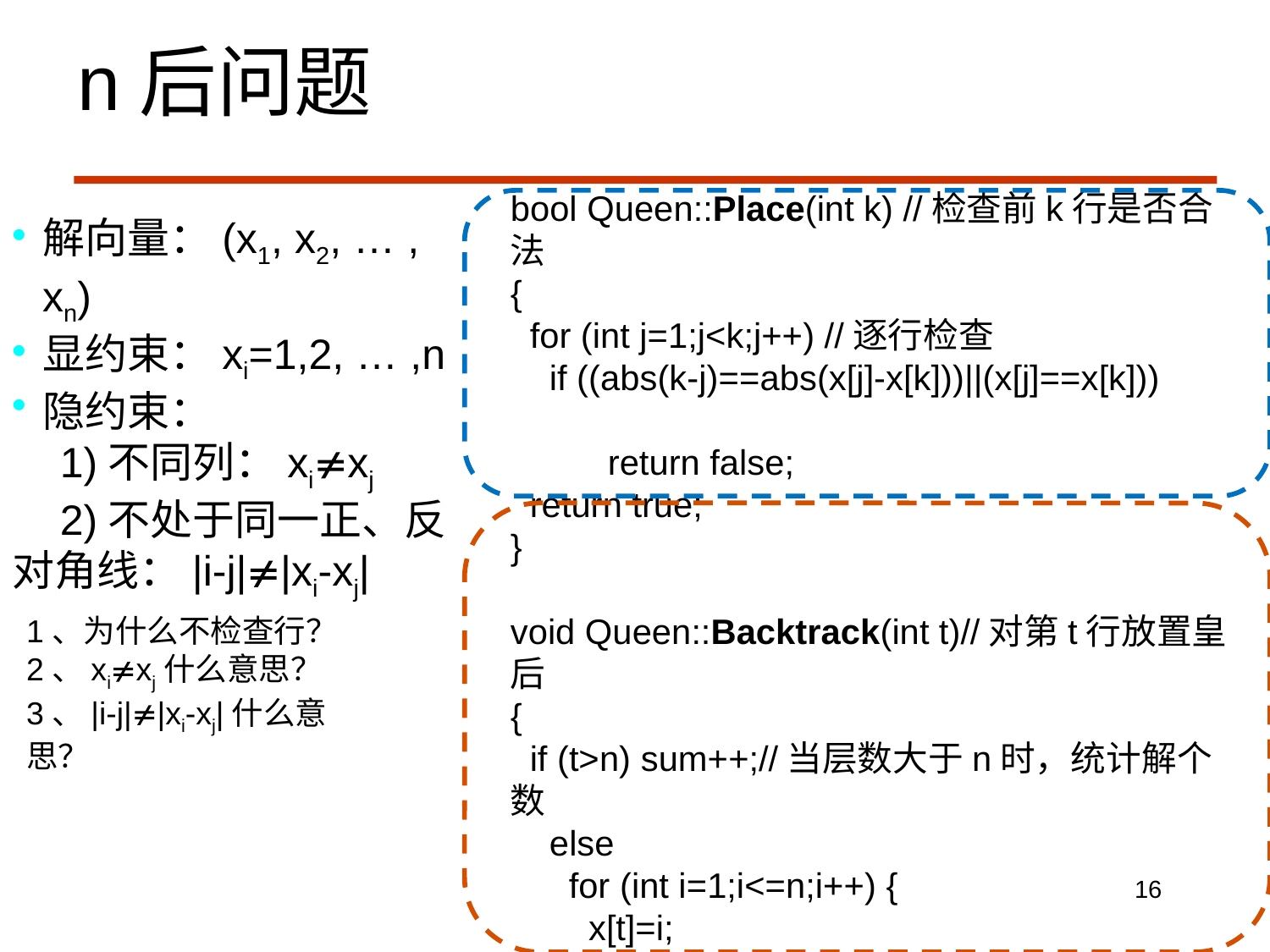

n后问题
bool Queen::Place(int k) //检查前k行是否合法
{
  for (int j=1;j<k;j++) //逐行检查
    if ((abs(k-j)==abs(x[j]-x[k]))||(x[j]==x[k]))
          return false;
  return true;
}

void Queen::Backtrack(int t)//对第t行放置皇后
{
  if (t>n) sum++;//当层数大于n时，统计解个数
    else
      for (int i=1;i<=n;i++) {
        x[t]=i;
        if (Place(t)) Backtrack(t+1);//如果可以放置
                                            //继续找下一行位置
      }
 }

解向量：(x1, x2, … , xn)
显约束：xi=1,2, … ,n
隐约束：
    1)不同列：xi≠xj
    2)不处于同一正、反对角线：|i-j|≠|xi-xj|

1、为什么不检查行？
2、xi≠xj什么意思？
3、|i-j|≠|xi-xj|什么意思？

16